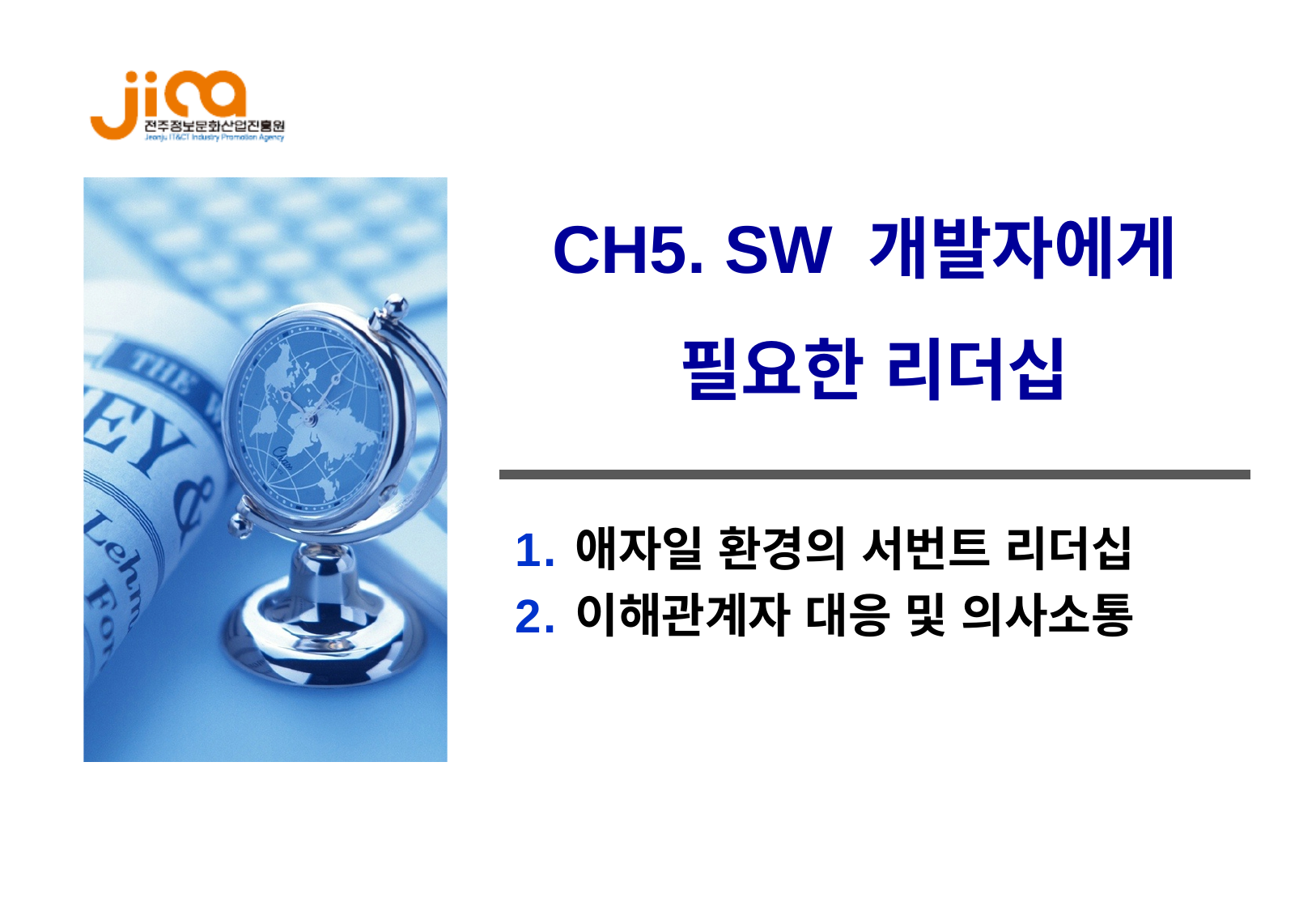

# CH5. SW 개발자에게 필요한 리더십
애자일 환경의 서번트 리더십
이해관계자 대응 및 의사소통